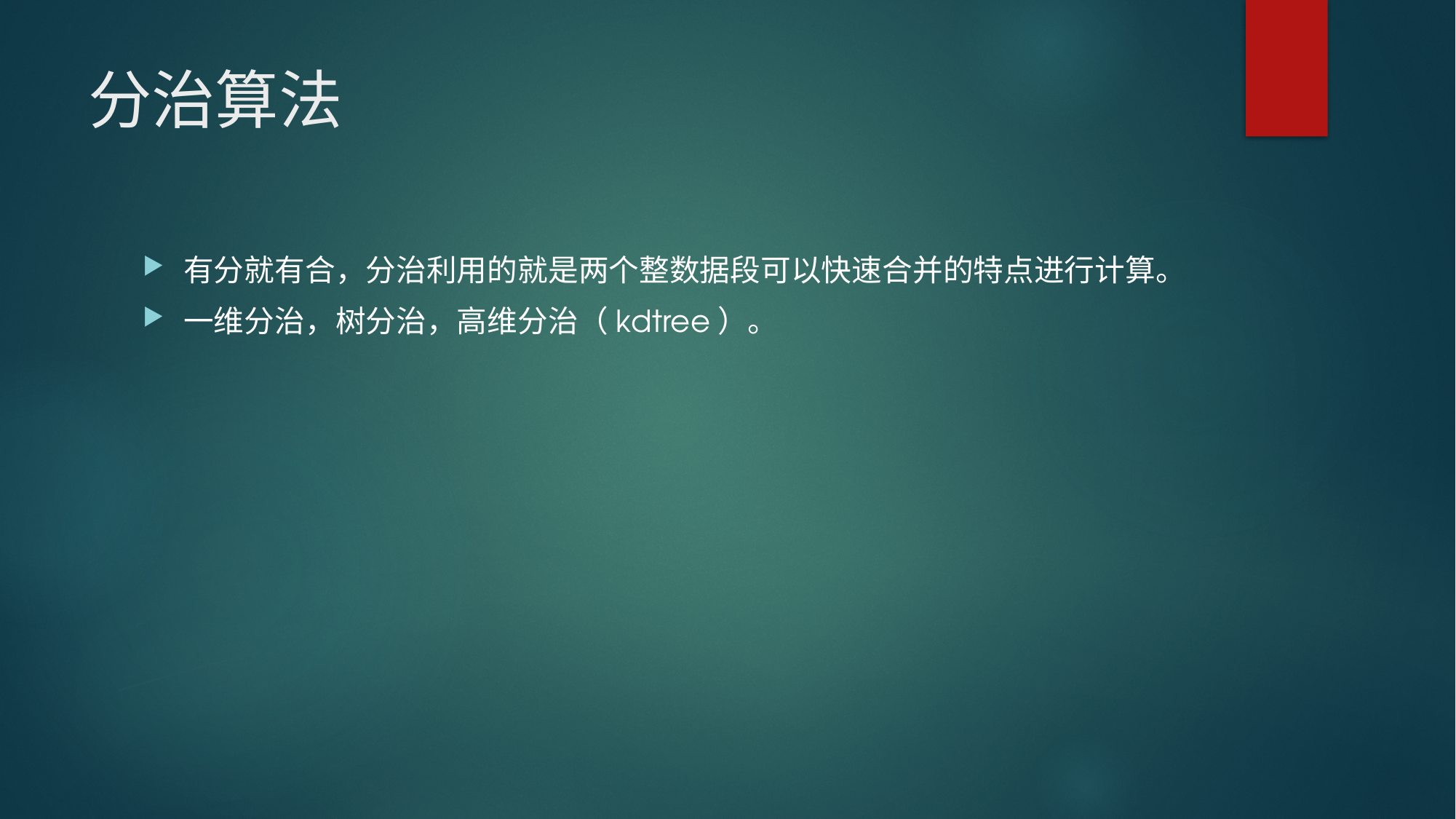

# 分治算法
有分就有合，分治利用的就是两个整数据段可以快速合并的特点进行计算。
一维分治，树分治，高维分治（kdtree）。